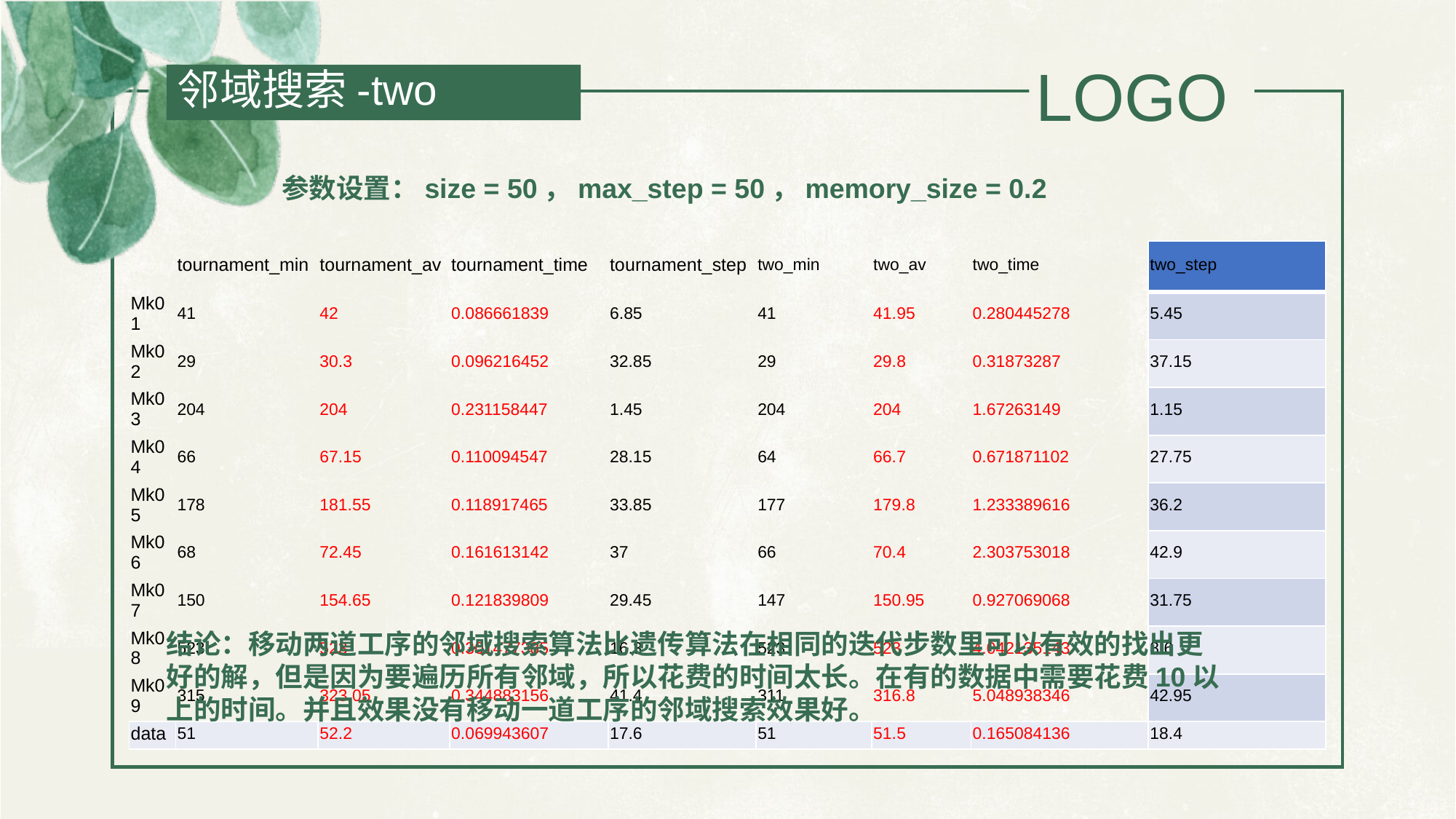

邻域搜索-two
参数设置：size = 50，max_step = 50，memory_size = 0.2
|  | tournament\_min | tournament\_av | tournament\_time | tournament\_step | two\_min | two\_av | two\_time | two\_step |
| --- | --- | --- | --- | --- | --- | --- | --- | --- |
| Mk01 | 41 | 42 | 0.086661839 | 6.85 | 41 | 41.95 | 0.280445278 | 5.45 |
| Mk02 | 29 | 30.3 | 0.096216452 | 32.85 | 29 | 29.8 | 0.31873287 | 37.15 |
| Mk03 | 204 | 204 | 0.231158447 | 1.45 | 204 | 204 | 1.67263149 | 1.15 |
| Mk04 | 66 | 67.15 | 0.110094547 | 28.15 | 64 | 66.7 | 0.671871102 | 27.75 |
| Mk05 | 178 | 181.55 | 0.118917465 | 33.85 | 177 | 179.8 | 1.233389616 | 36.2 |
| Mk06 | 68 | 72.45 | 0.161613142 | 37 | 66 | 70.4 | 2.303753018 | 42.9 |
| Mk07 | 150 | 154.65 | 0.121839809 | 29.45 | 147 | 150.95 | 0.927069068 | 31.75 |
| Mk08 | 523 | 523 | 0.301477385 | 16.3 | 523 | 523 | 4.042135143 | 8.6 |
| Mk09 | 315 | 323.05 | 0.344883156 | 41.4 | 311 | 316.8 | 5.048938346 | 42.95 |
| data | 51 | 52.2 | 0.069943607 | 17.6 | 51 | 51.5 | 0.165084136 | 18.4 |
结论：移动两道工序的邻域搜索算法比遗传算法在相同的迭代步数里可以有效的找出更好的解，但是因为要遍历所有邻域，所以花费的时间太长。在有的数据中需要花费10以上的时间。并且效果没有移动一道工序的邻域搜索效果好。